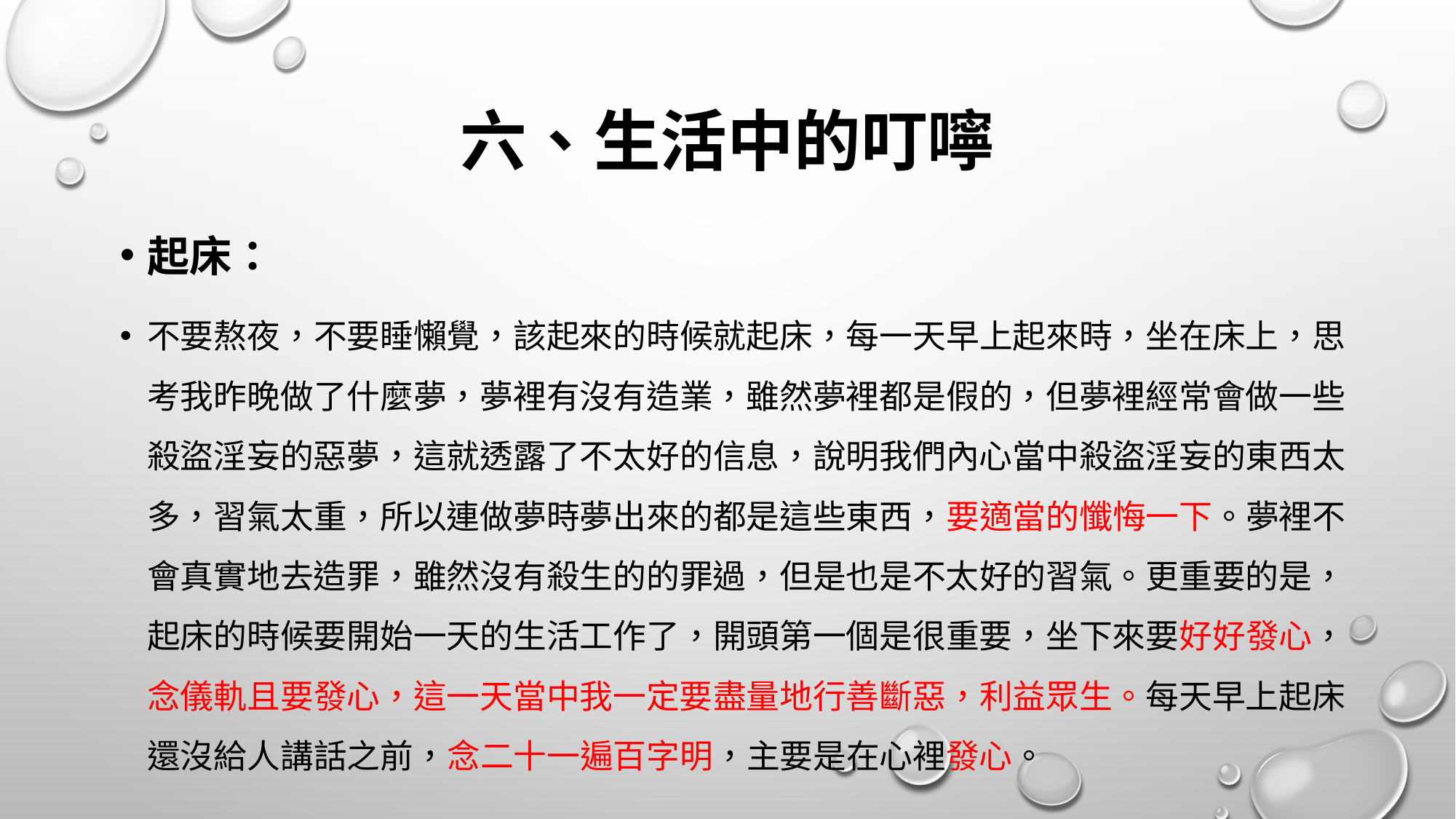

# 六、生活中的叮嚀
起床：
不要熬夜，不要睡懶覺，該起來的時候就起床，每一天早上起來時，坐在床上，思考我昨晚做了什麼夢，夢裡有沒有造業，雖然夢裡都是假的，但夢裡經常會做一些殺盜淫妄的惡夢，這就透露了不太好的信息，說明我們內心當中殺盜淫妄的東西太多，習氣太重，所以連做夢時夢出來的都是這些東西，要適當的懺悔一下。夢裡不會真實地去造罪，雖然沒有殺生的的罪過，但是也是不太好的習氣。更重要的是，起床的時候要開始一天的生活工作了，開頭第一個是很重要，坐下來要好好發心，念儀軌且要發心，這一天當中我一定要盡量地行善斷惡，利益眾生。每天早上起床還沒給人講話之前，念二十一遍百字明，主要是在心裡發心。